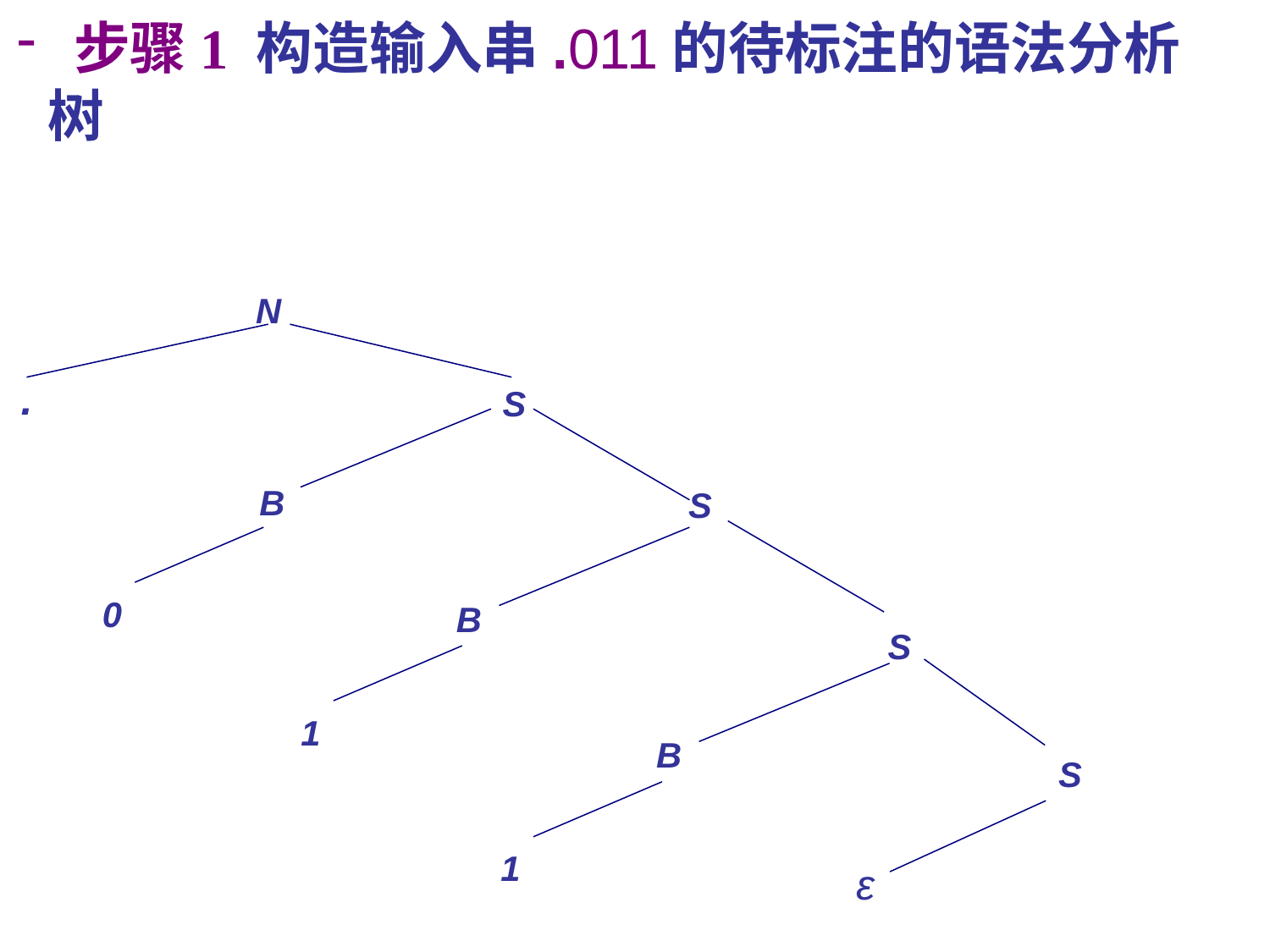

步骤1 构造输入串.011的待标注的语法分析树
N

.
S

B
S

0
B
S

1
B
S

1
ε